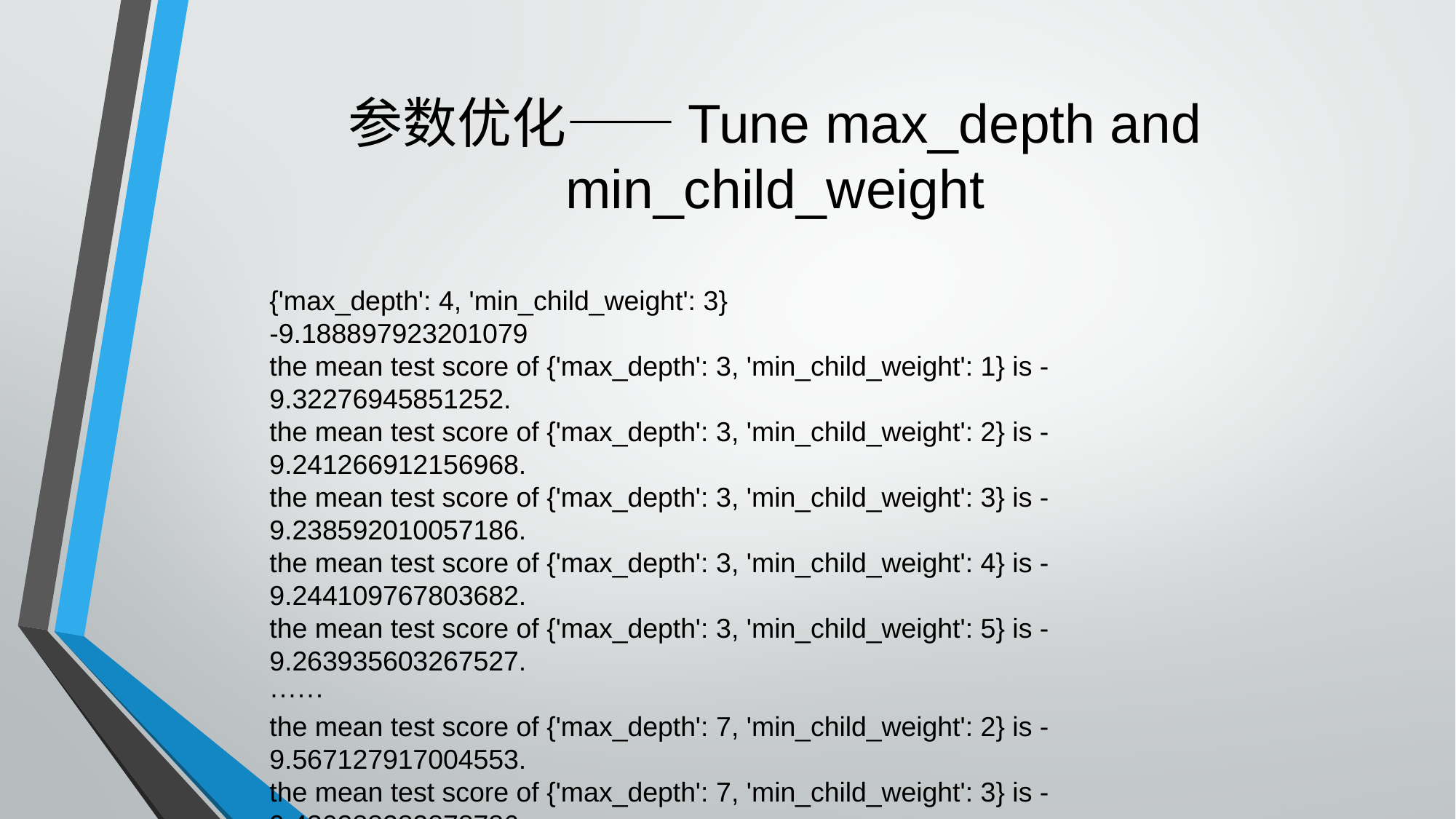

# 参数优化——Tune max_depth and min_child_weight
{'max_depth': 4, 'min_child_weight': 3}
-9.188897923201079
the mean test score of {'max_depth': 3, 'min_child_weight': 1} is -9.32276945851252.
the mean test score of {'max_depth': 3, 'min_child_weight': 2} is -9.241266912156968.
the mean test score of {'max_depth': 3, 'min_child_weight': 3} is -9.238592010057186.
the mean test score of {'max_depth': 3, 'min_child_weight': 4} is -9.244109767803682.
the mean test score of {'max_depth': 3, 'min_child_weight': 5} is -9.263935603267527.
······
the mean test score of {'max_depth': 7, 'min_child_weight': 2} is -9.567127917004553.
the mean test score of {'max_depth': 7, 'min_child_weight': 3} is -9.430288282878786.
the mean test score of {'max_depth': 7, 'min_child_weight': 4} is -9.26750641952823.
the mean test score of {'max_depth': 7, 'min_child_weight': 5} is -9.389997190883857.
the mean test score of {'max_depth': 10, 'min_child_weight': 5} is -9.621240295538986.